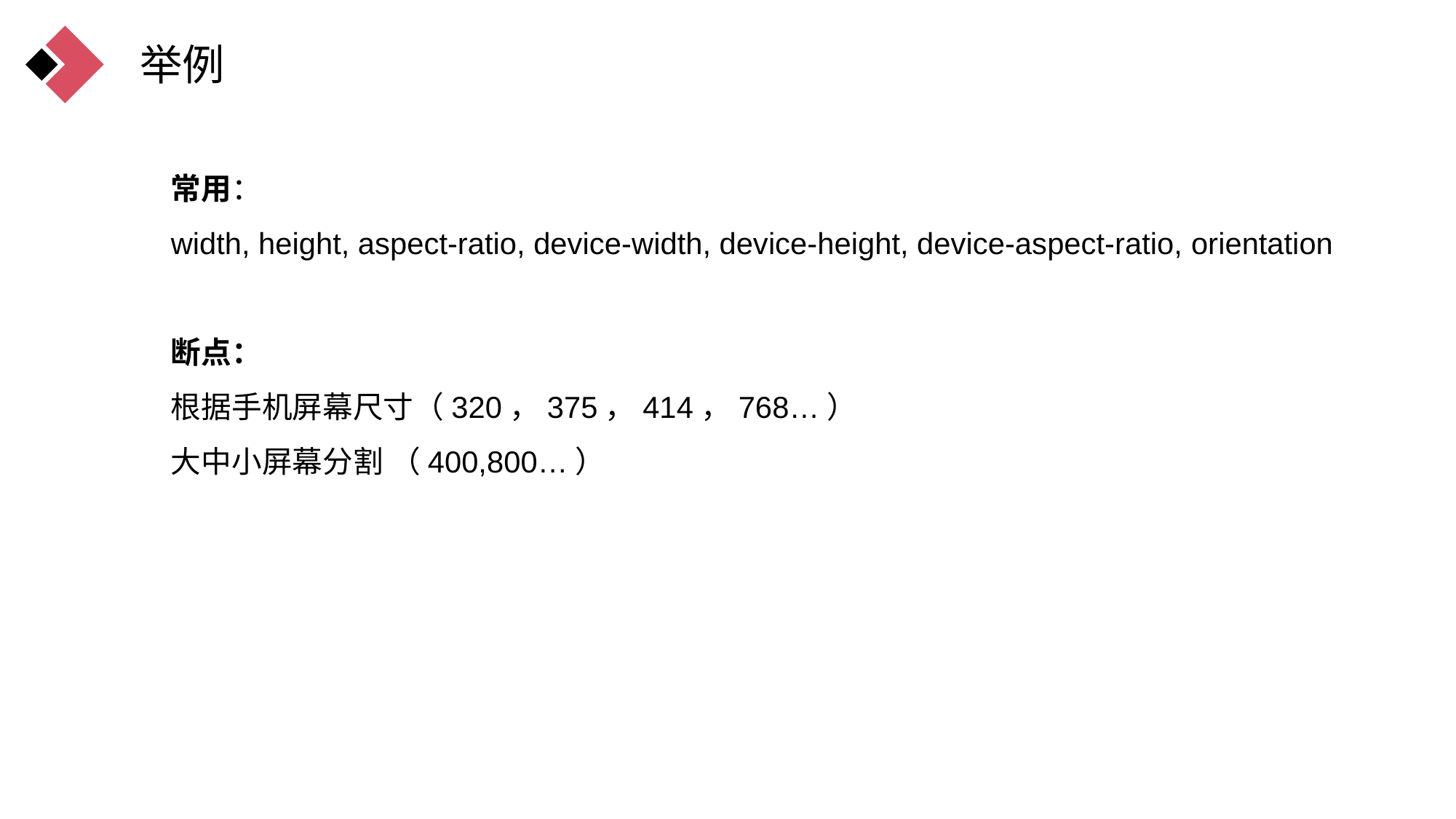

举例

常用：
width, height, aspect-ratio, device-width, device-height, device-aspect-ratio, orientation

断点：
根据手机屏幕尺寸（320，375，414，768…）
大中小屏幕分割 （400,800…）